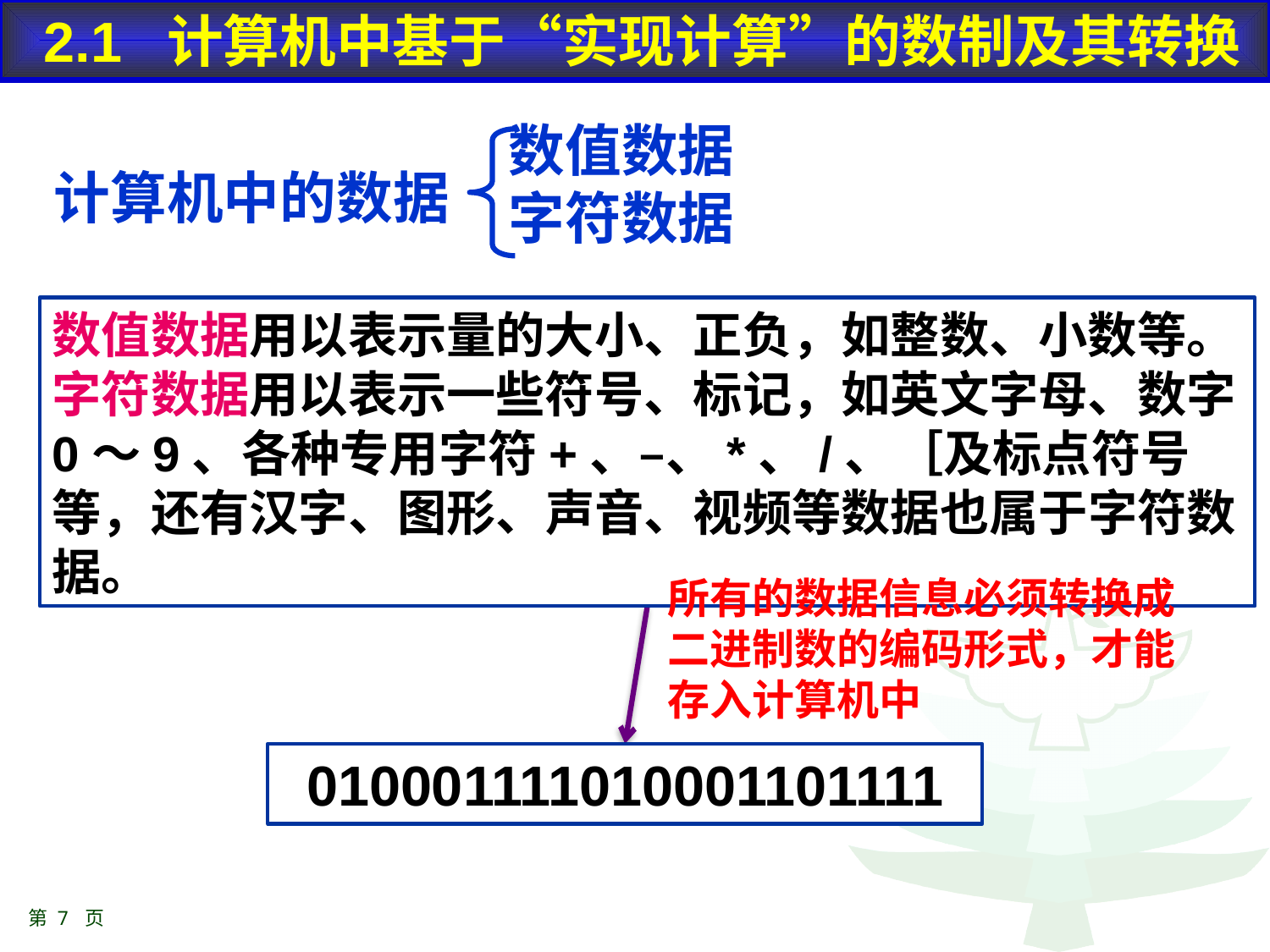

2.1  计算机中基于“实现计算”的数制及其转换
数值数据字符数据

计算机中的数据
数值数据用以表示量的大小、正负，如整数、小数等。
字符数据用以表示一些符号、标记，如英文字母、数字0～9、各种专用字符+、–、*、/、［及标点符号等，还有汉字、图形、声音、视频等数据也属于字符数据。
所有的数据信息必须转换成二进制数的编码形式，才能存入计算机中
010001111010001101111